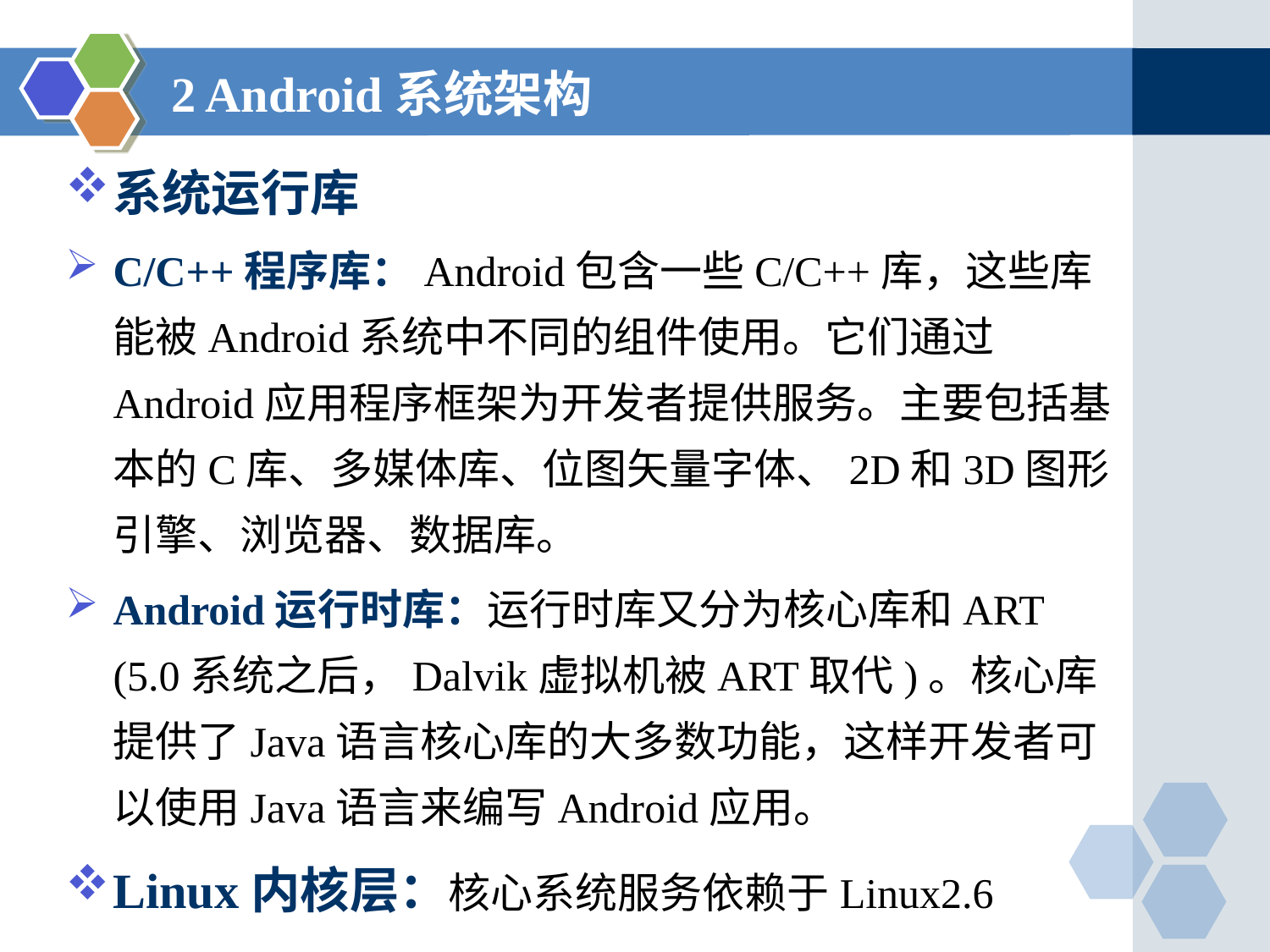

# 2 Android系统架构
系统运行库
C/C++程序库：Android包含一些C/C++库，这些库能被Android系统中不同的组件使用。它们通过Android应用程序框架为开发者提供服务。主要包括基本的C库、多媒体库、位图矢量字体、2D和3D图形引擎、浏览器、数据库。
Android运行时库：运行时库又分为核心库和ART (5.0系统之后，Dalvik虚拟机被ART取代)。核心库提供了Java语言核心库的大多数功能，这样开发者可以使用Java语言来编写Android应用。
Linux内核层：核心系统服务依赖于Linux2.6